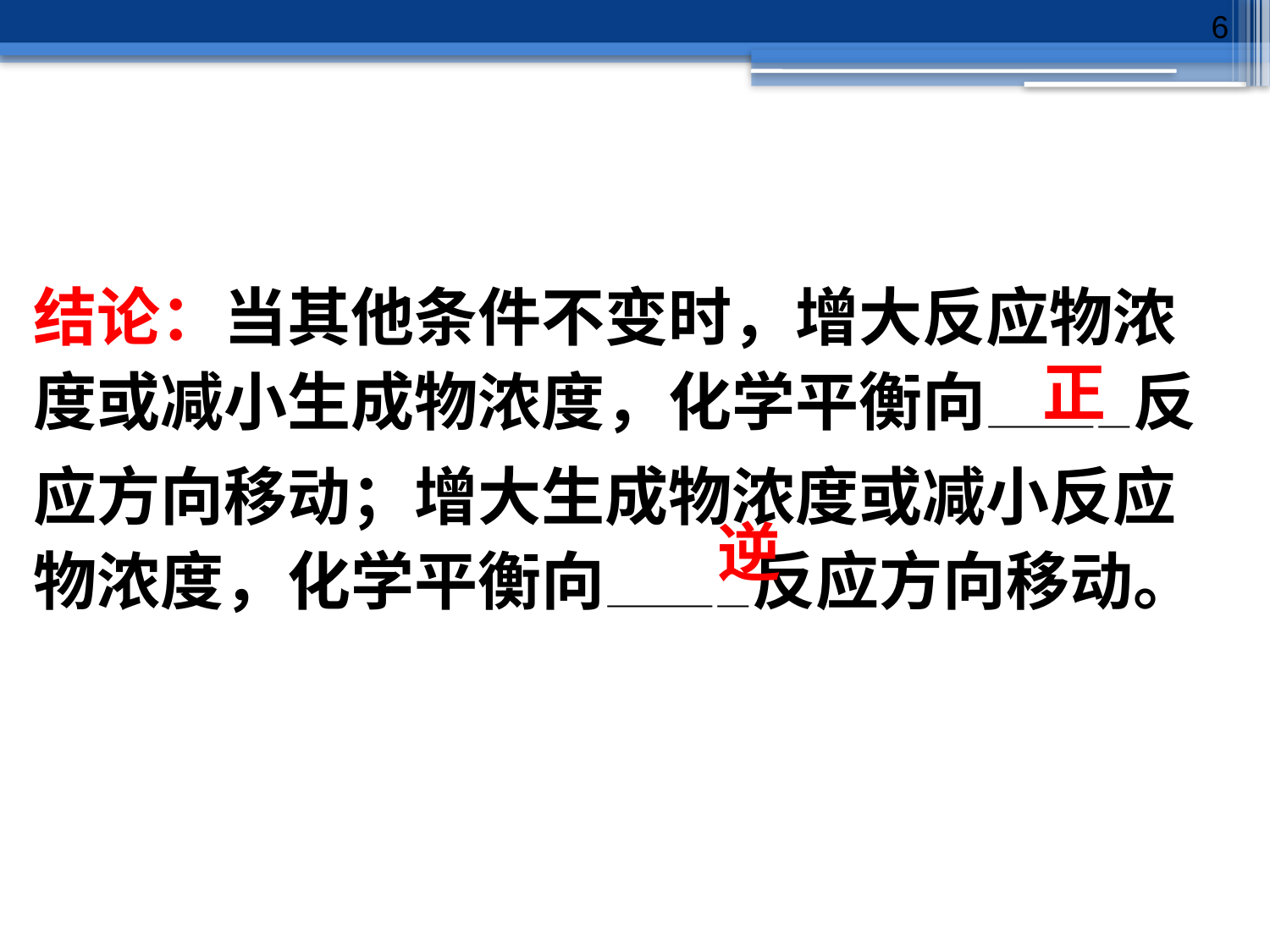

6
结论：当其他条件不变时，增大反应物浓度或减小生成物浓度，化学平衡向————反应方向移动；增大生成物浓度或减小反应物浓度，化学平衡向————反应方向移动。
正
逆